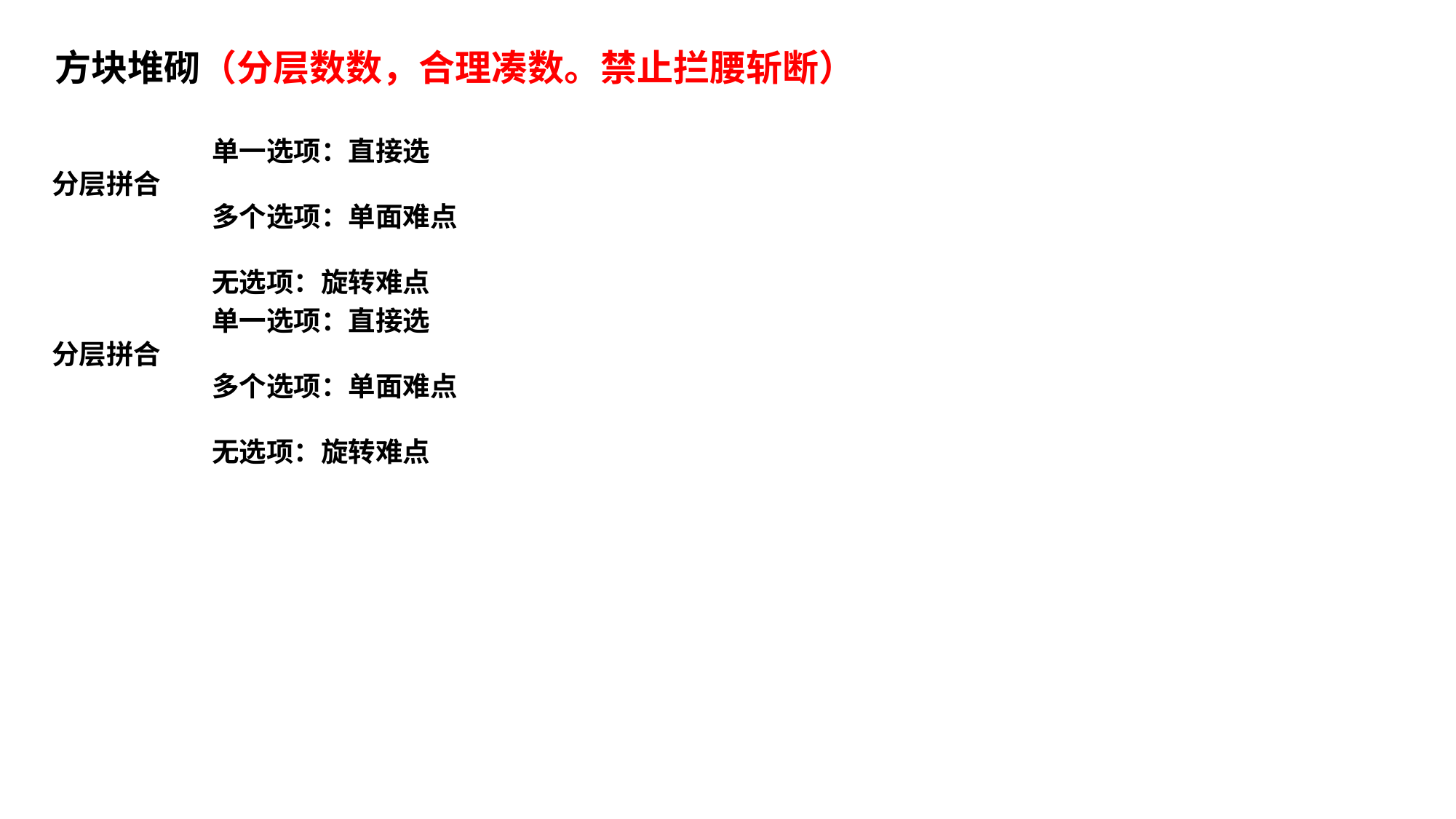

方块堆砌（分层数数，合理凑数。禁止拦腰斩断）
单一选项：直接选

多个选项：单面难点

无选项：旋转难点
分层拼合
单一选项：直接选

多个选项：单面难点

无选项：旋转难点
分层拼合